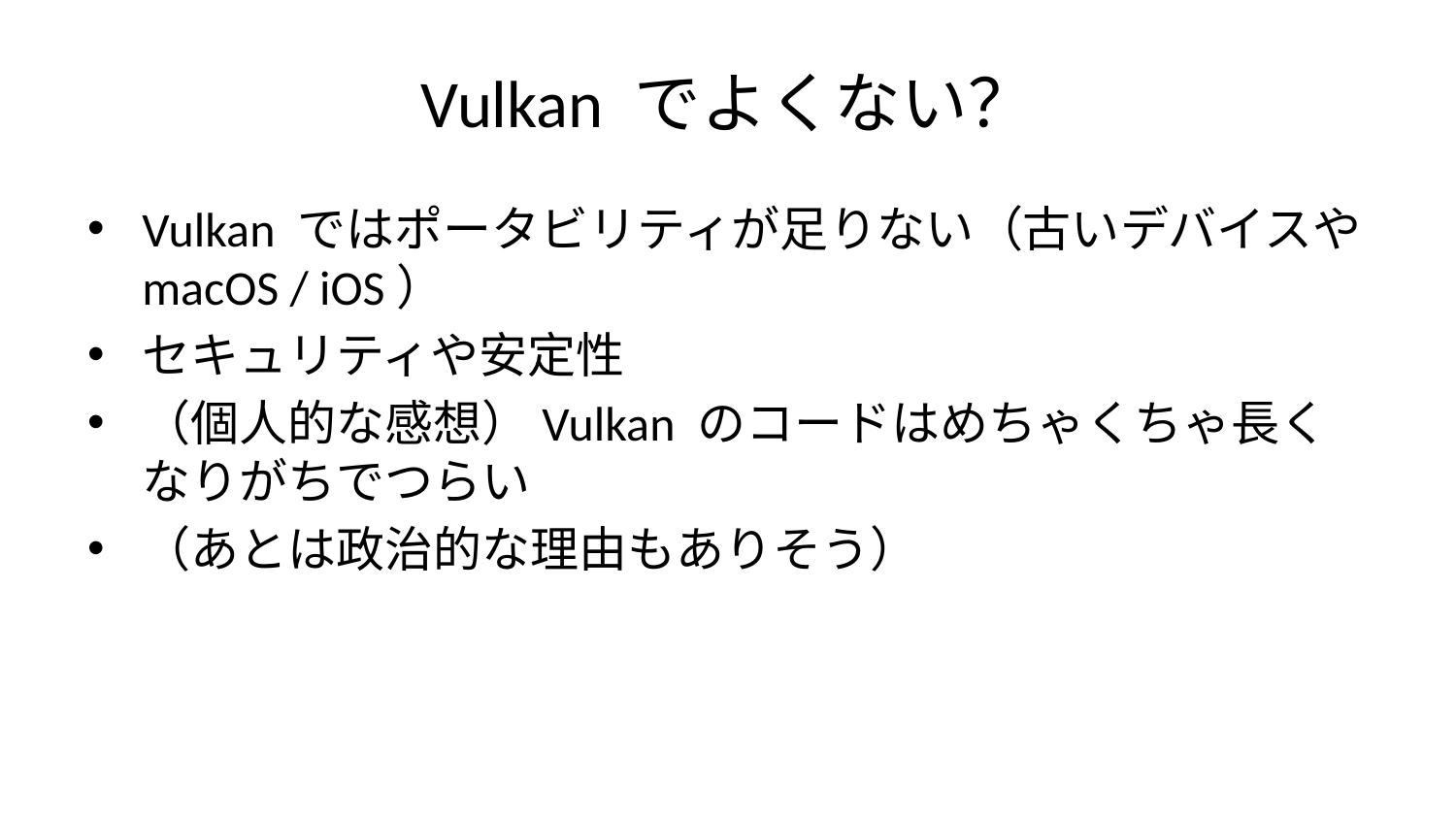

# Vulkan でよくない？
Vulkan ではポータビリティが足りない（古いデバイスや macOS / iOS）
セキュリティや安定性
（個人的な感想）Vulkan のコードはめちゃくちゃ長くなりがちでつらい
（あとは政治的な理由もありそう）